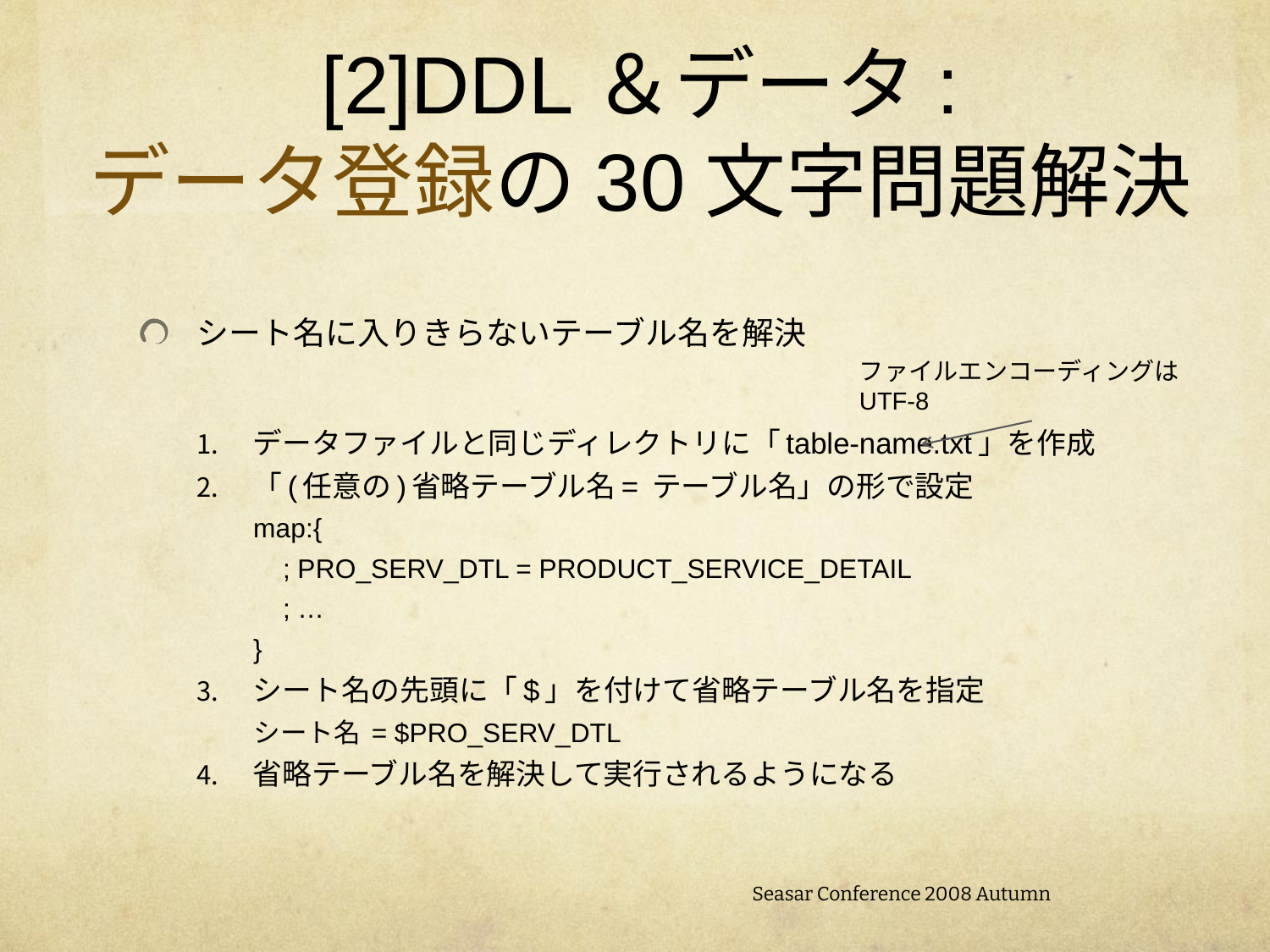

# [2]DDL＆データ: データ登録の30文字問題解決

シート名に入りきらないテーブル名を解決

データファイルと同じディレクトリに「table-name.txt」を作成
「(任意の)省略テーブル名= テーブル名」の形で設定
map:{
    ; PRO_SERV_DTL = PRODUCT_SERVICE_DETAIL
    ; …
}
シート名の先頭に「$」を付けて省略テーブル名を指定
シート名 = $PRO_SERV_DTL
省略テーブル名を解決して実行されるようになる

ファイルエンコーディングはUTF-8
Seasar Conference 2008 Autumn